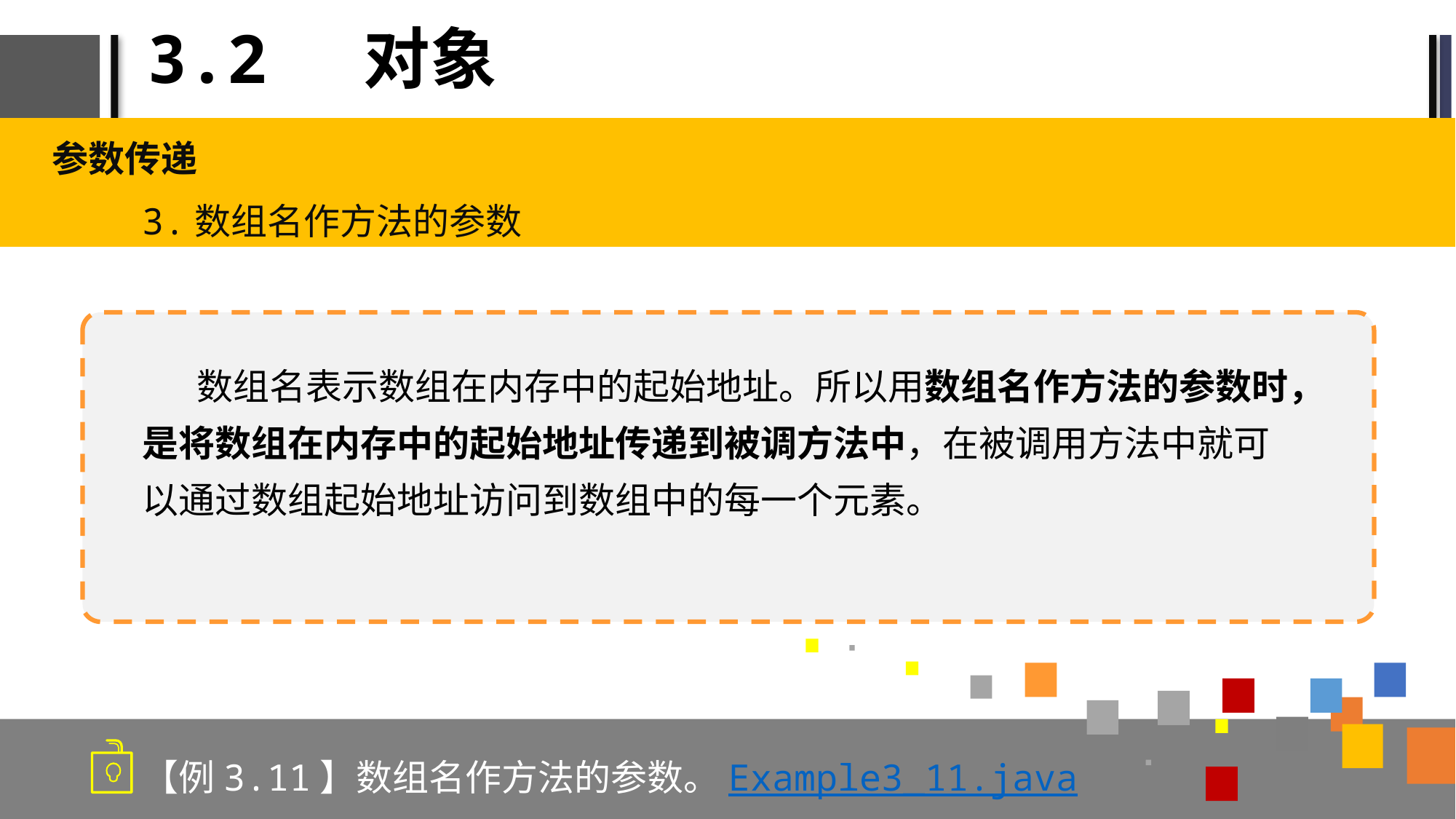

# 3.2  对象

参数传递

3.数组名作方法的参数

数组名表示数组在内存中的起始地址。所以用数组名作方法的参数时，是将数组在内存中的起始地址传递到被调方法中，在被调用方法中就可以通过数组起始地址访问到数组中的每一个元素。

【例3.11】数组名作方法的参数。Example3_11.java